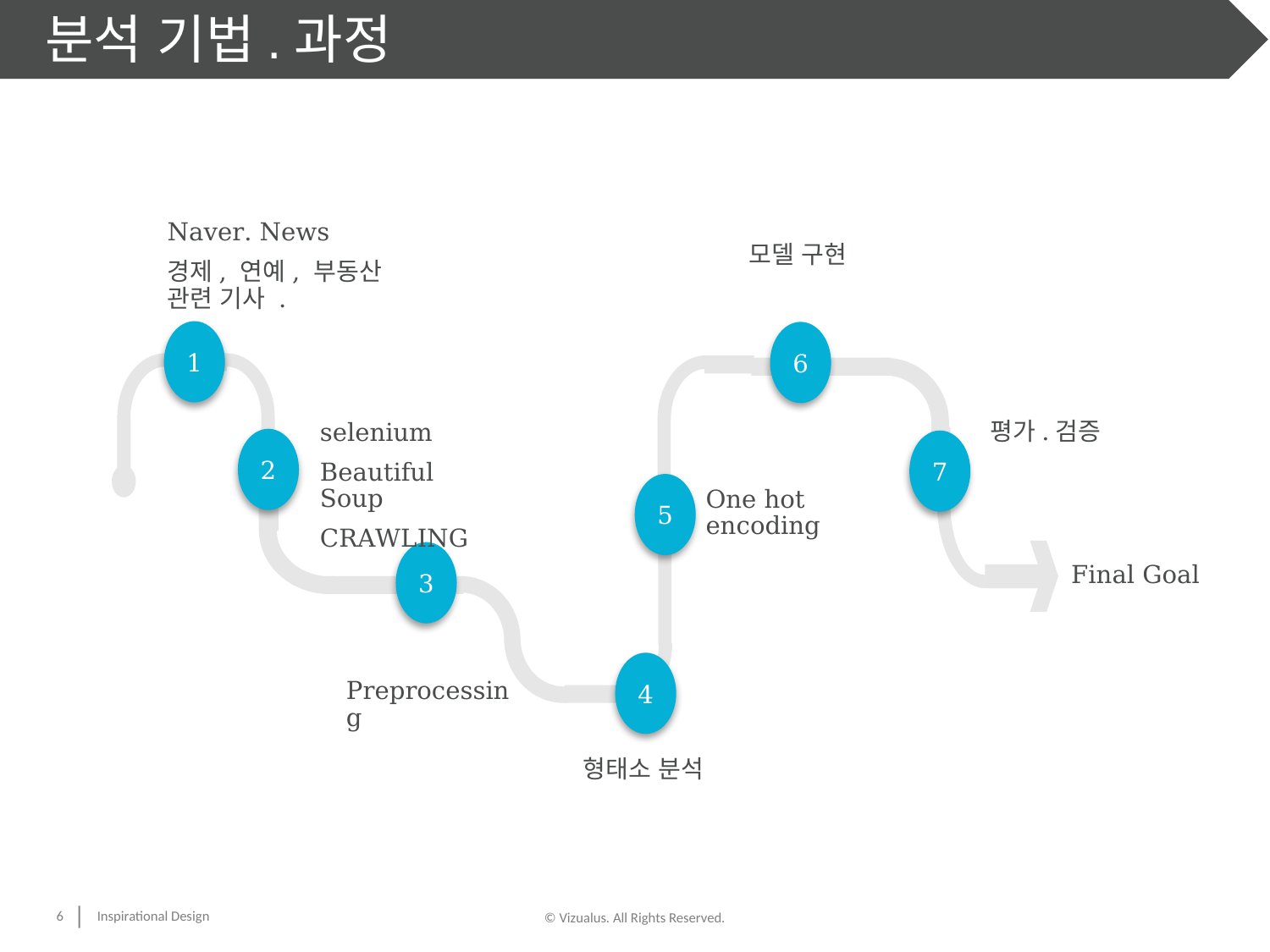

분석 기법.과정
Naver. News
경제, 연예, 부동산 관련 기사 .
모델 구현

1
6

평가.검증
selenium
Beautiful Soup
CRAWLING
2
7

5
One hot encoding
3
Final Goal

4
Preprocessing

형태소 분석
6
© Vizualus. All Rights Reserved.